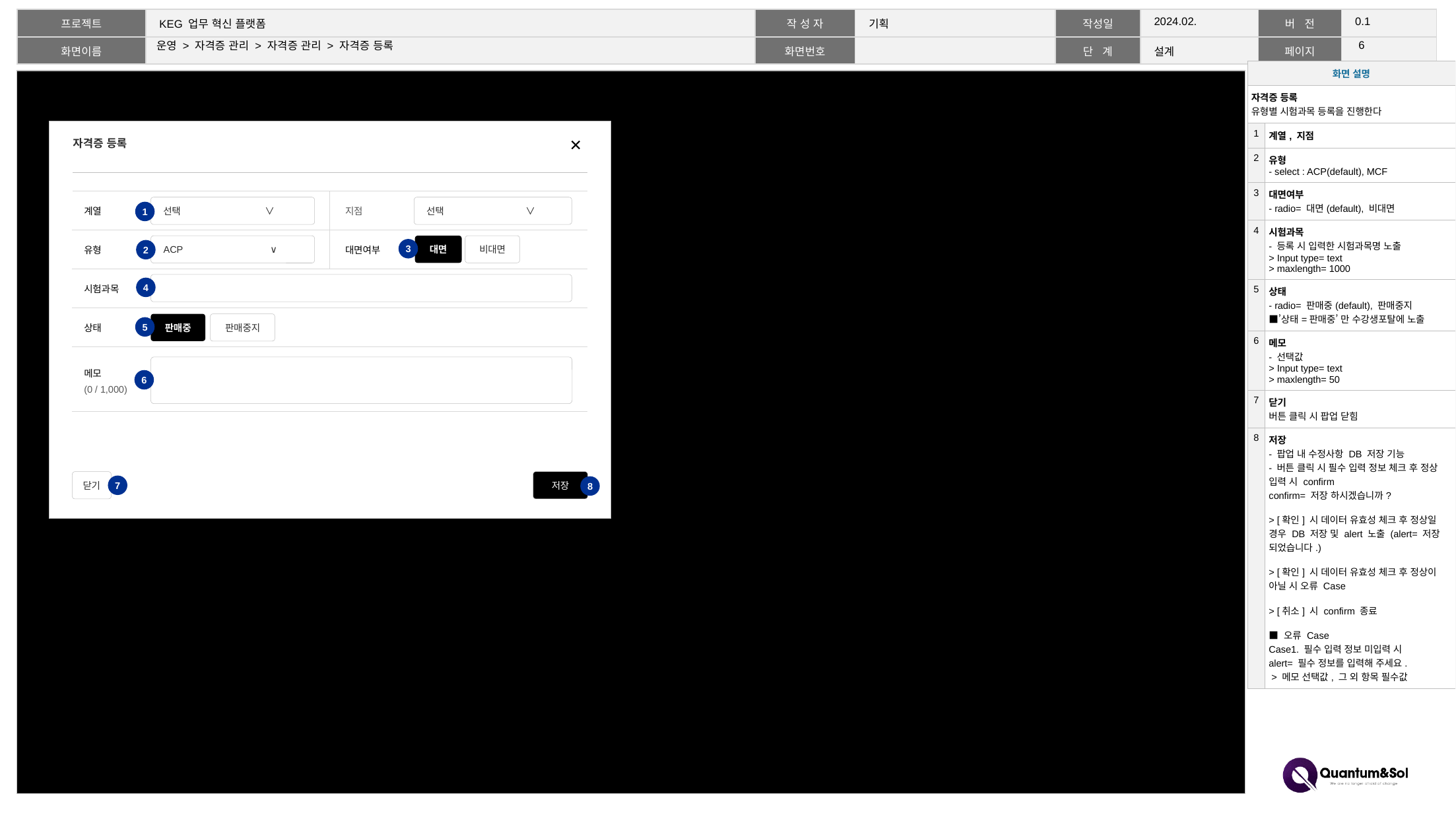

6

# 운영 > 자격증 관리 > 자격증 관리 > 자격증 등록
| 화면 설명 |  |
| --- | --- |
| 자격증 등록 유형별 시험과목 등록을 진행한다 |  |
| 1 | 계열, 지점 |
| 2 | 유형 - select : ACP(default), MCF |
| 3 | 대면여부 - radio= 대면(default), 비대면 |
| 4 | 시험과목 - 등록 시 입력한 시험과목명 노출 > Input type= text > maxlength= 1000 |
| 5 | 상태 - radio= 판매중(default), 판매중지 ■’상태=판매중’ 만 수강생포탈에 노출 |
| 6 | 메모 - 선택값 > Input type= text > maxlength= 50 |
| 7 | 닫기 버튼 클릭 시 팝업 닫힘 |
| 8 | 저장 - 팝업 내 수정사항 DB 저장 기능 - 버튼 클릭 시 필수 입력 정보 체크 후 정상 입력 시 confirm confirm= 저장 하시겠습니까? > [확인] 시 데이터 유효성 체크 후 정상일 경우 DB 저장 및 alert 노출 (alert= 저장 되었습니다.) > [확인] 시 데이터 유효성 체크 후 정상이 아닐 시 오류 Case > [취소] 시 confirm 종료 ■ 오류 Case Case1. 필수 입력 정보 미입력 시 alert= 필수 정보를 입력해 주세요. > 메모 선택값, 그 외 항목 필수값 |
자격증 등록
| 계열 |  | 지점 |  |
| --- | --- | --- | --- |
| 유형 |  | 대면여부 |  |
| 시험과목 |  |  |  |
| 상태 |  |  |  |
| 메모 (0 / 1,000) |  |  |  |
선택                                ∨
선택                               ∨
1
대면
비대면
ACP                                 ∨
3
2

4
판매중
판매중지
5

6
닫기
저장
7
8